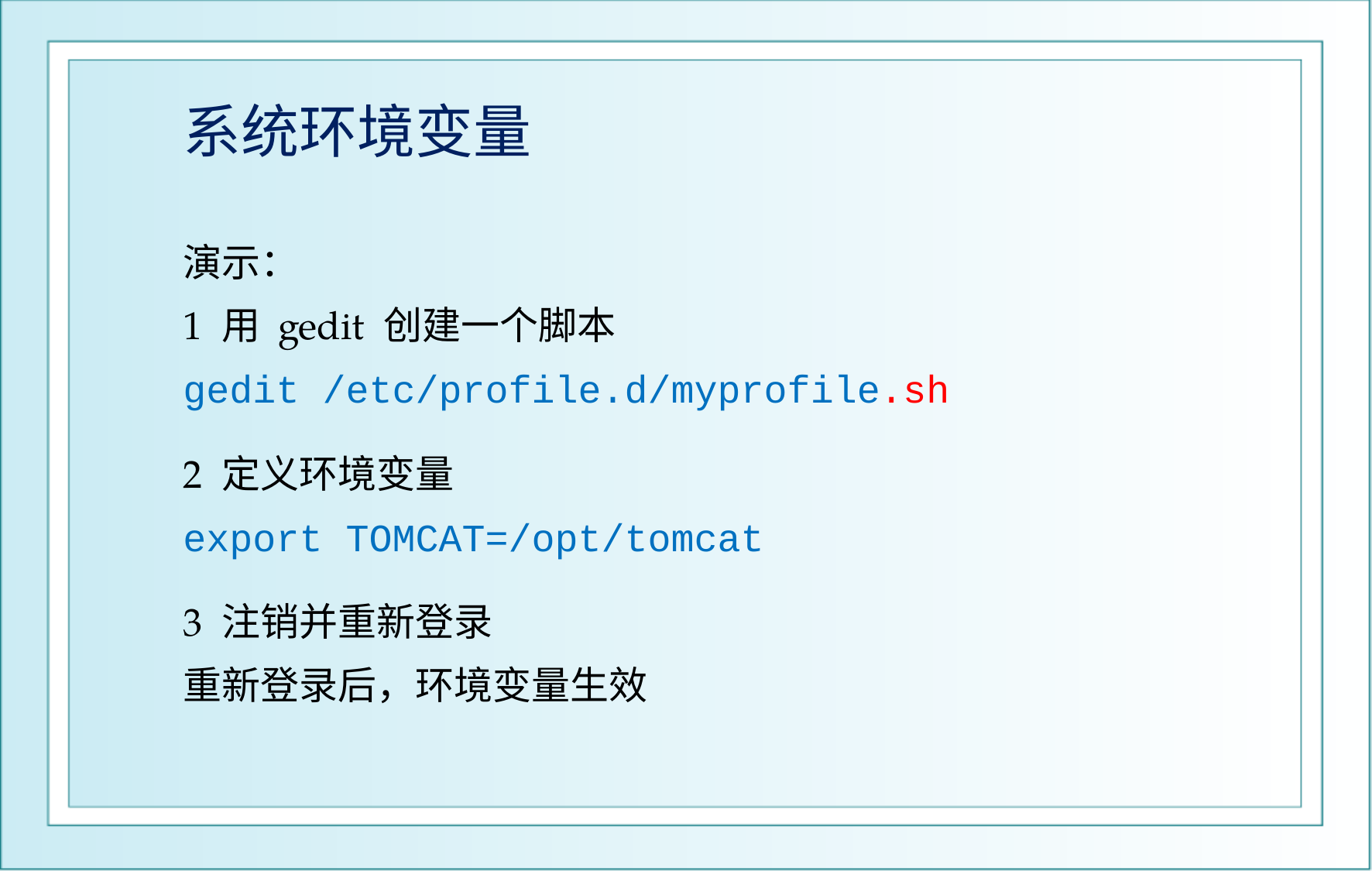

# 系统环境变量
演示：
1 用 gedit 创建一个脚本
gedit /etc/profile.d/myprofile.sh
2 定义环境变量
export TOMCAT=/opt/tomcat
3 注销并重新登录
重新登录后，环境变量生效